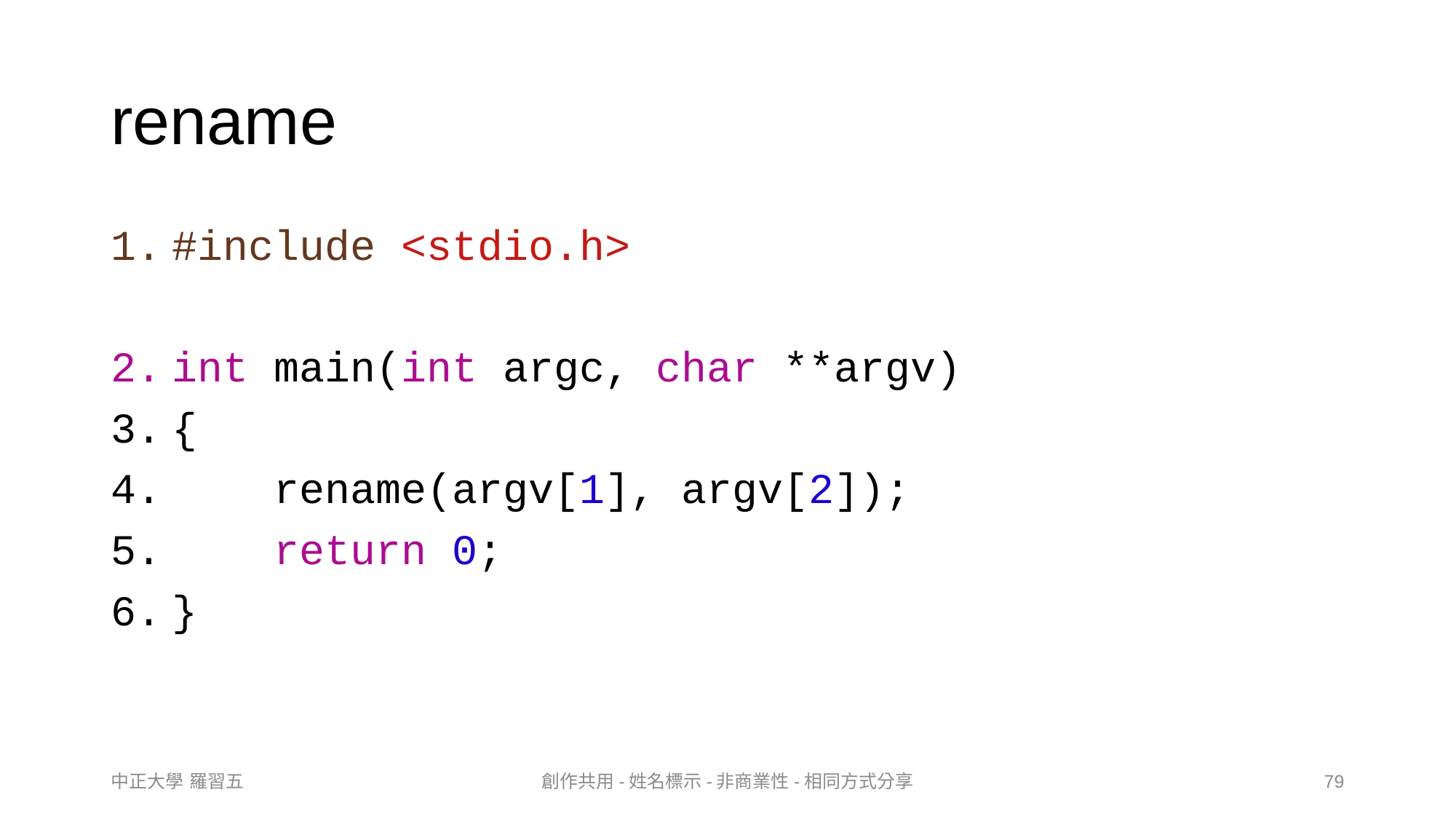

rename
#include <stdio.h>

int main(int argc, char **argv)
{
    rename(argv[1], argv[2]);
    return 0;
}

中正大學 羅習五
創作共用-姓名標示-非商業性-相同方式分享
79